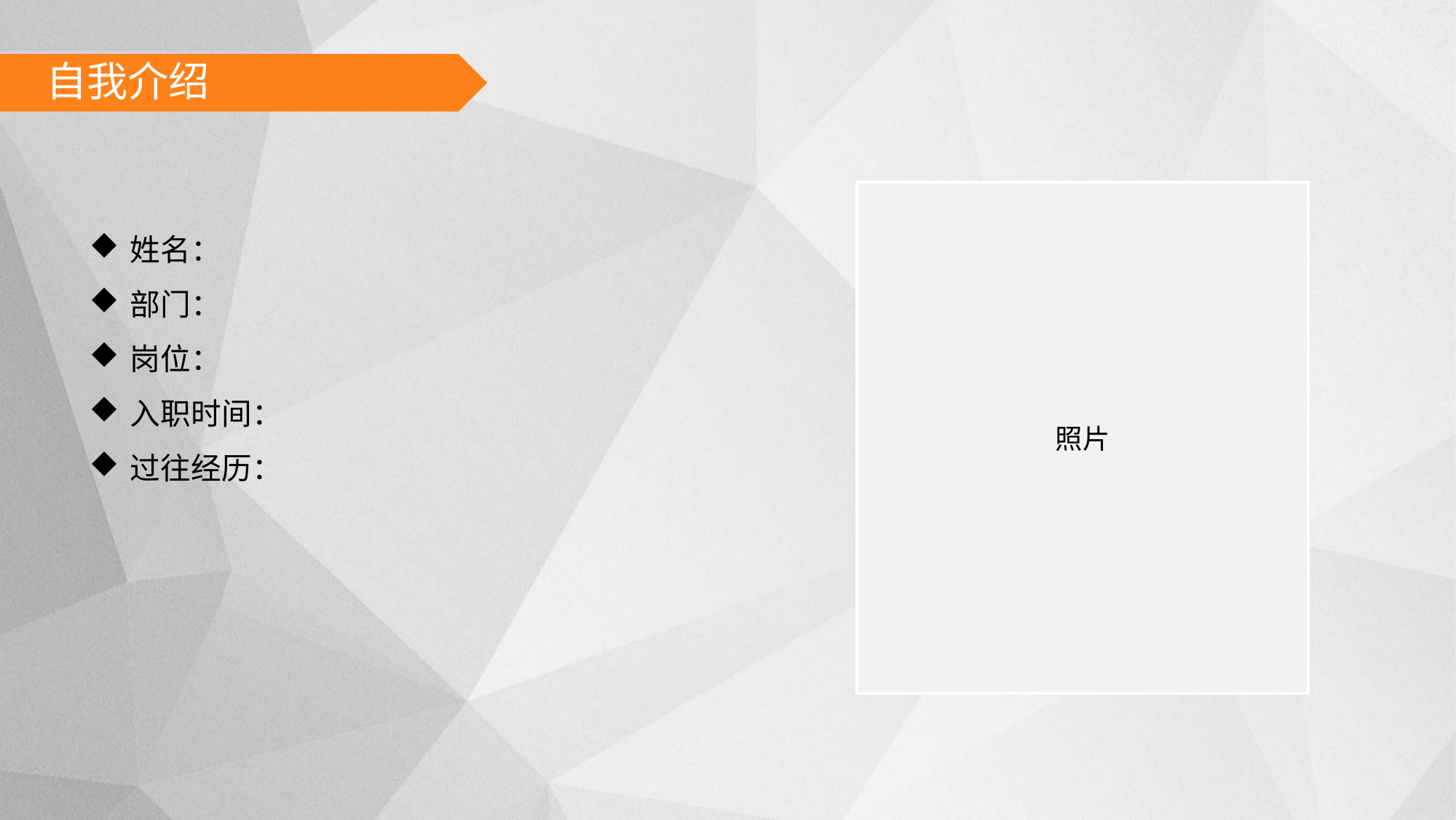

自我介绍

照片
姓名：
部门：
岗位：
入职时间：
过往经历：